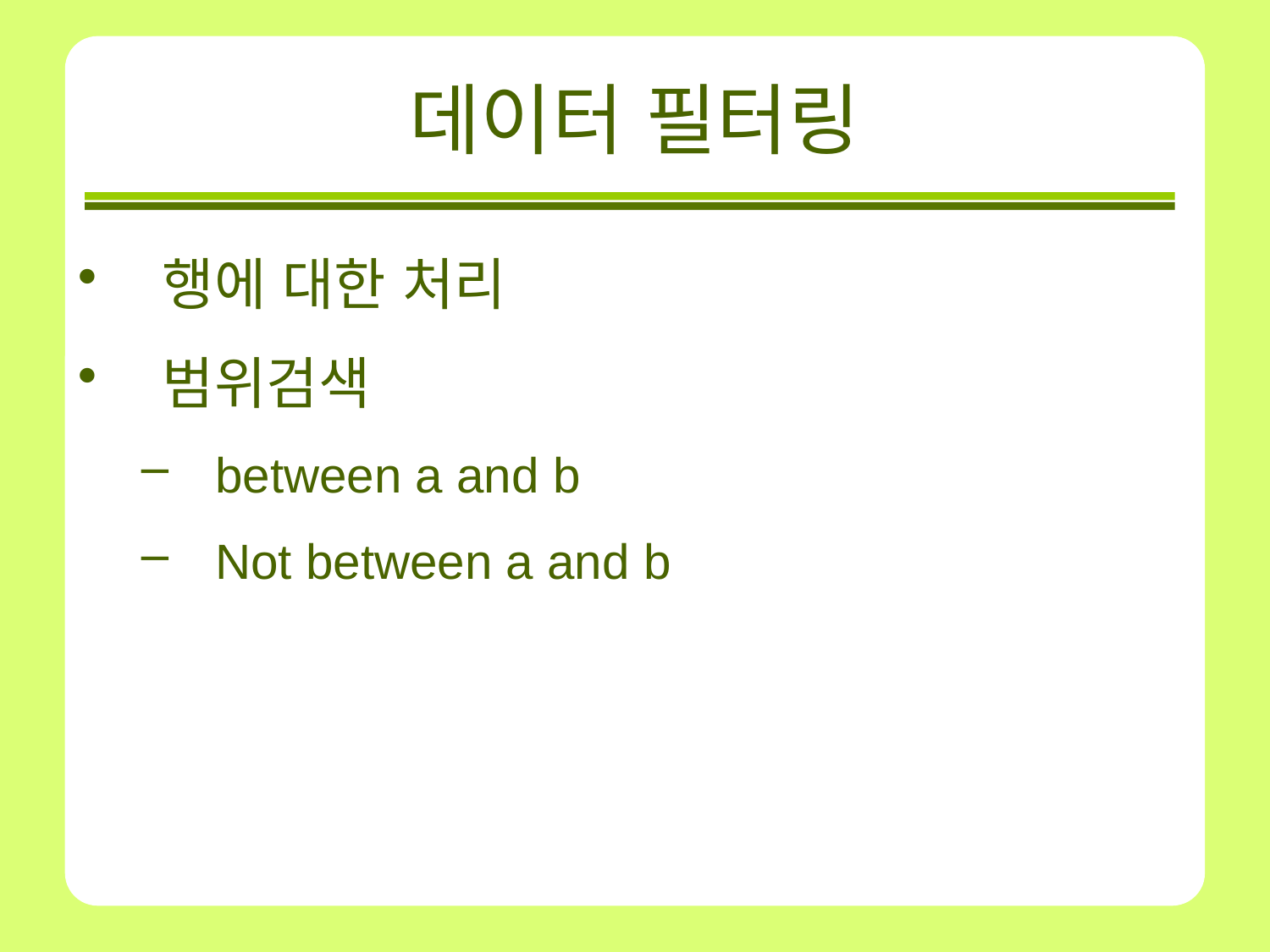

# 데이터 필터링
행에 대한 처리
범위검색
between a and b
Not between a and b